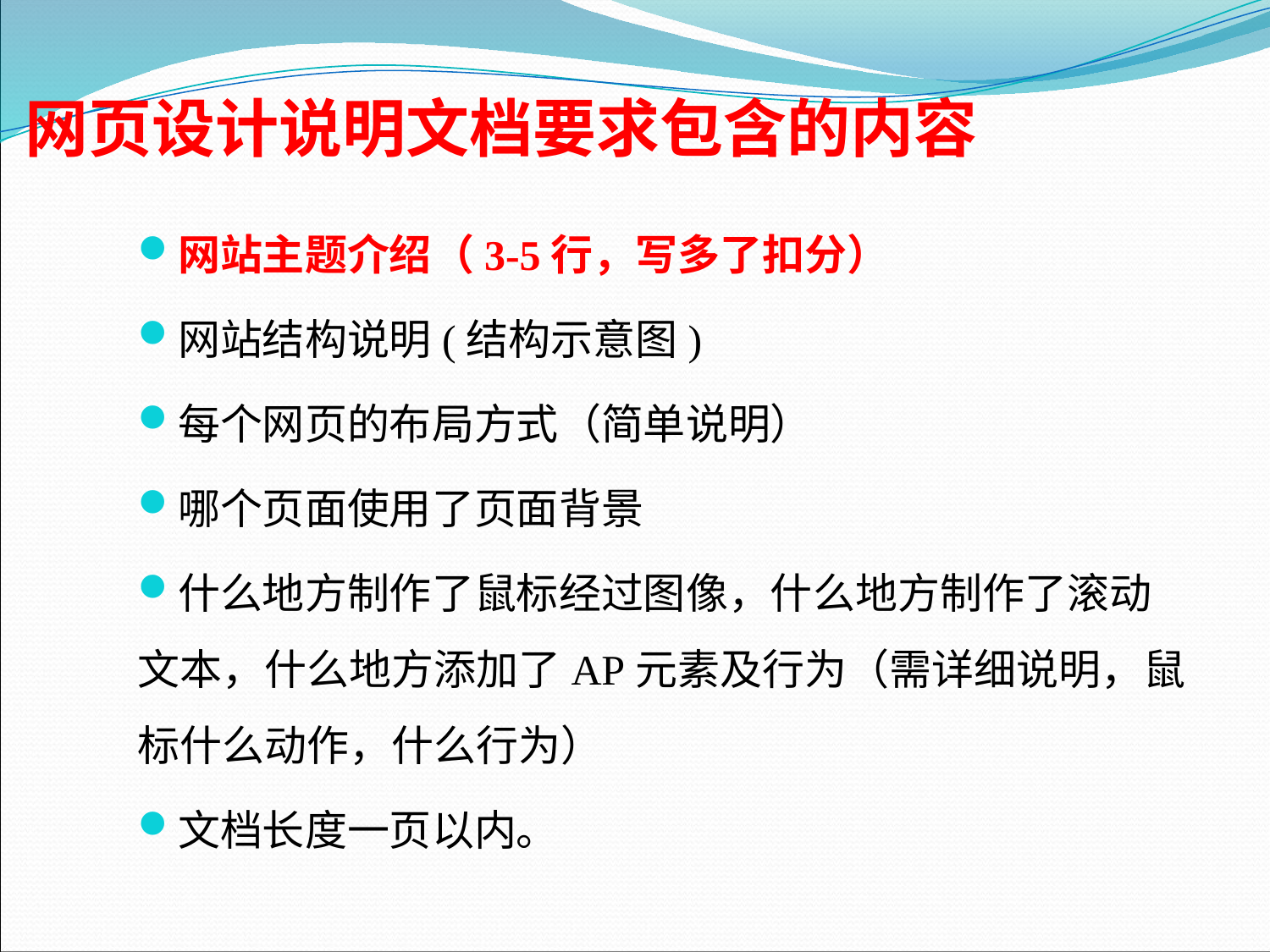

# 网页设计说明文档要求包含的内容
网站主题介绍（3-5行，写多了扣分）
网站结构说明(结构示意图)
每个网页的布局方式（简单说明）
哪个页面使用了页面背景
什么地方制作了鼠标经过图像，什么地方制作了滚动文本，什么地方添加了AP元素及行为（需详细说明，鼠标什么动作，什么行为）
文档长度一页以内。